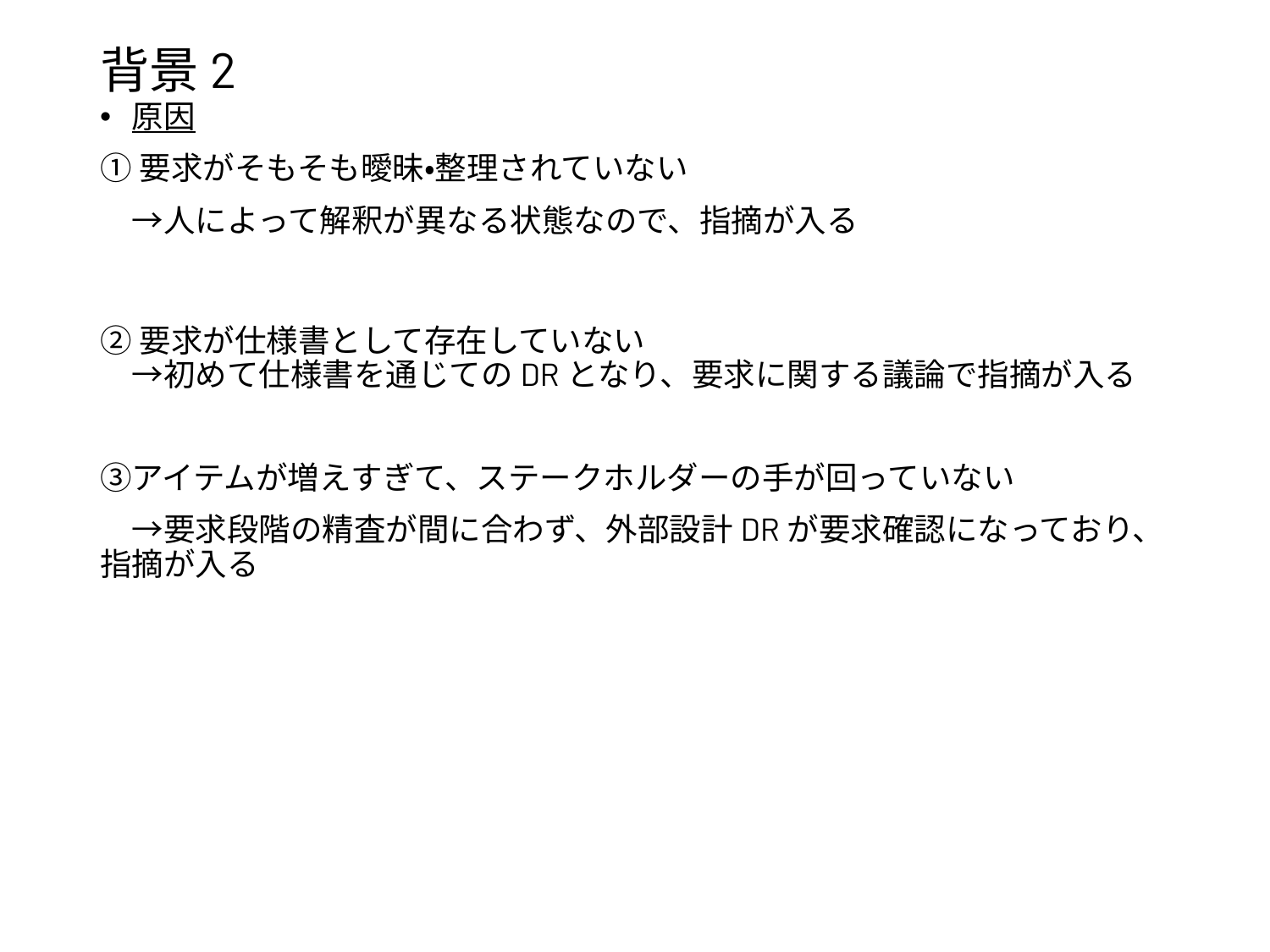

# 背景2
原因
①要求がそもそも曖昧・整理されていない
　→人によって解釈が異なる状態なので、指摘が入る
②要求が仕様書として存在していない
　→初めて仕様書を通じてのDRとなり、要求に関する議論で指摘が入る
③アイテムが増えすぎて、ステークホルダーの手が回っていない
　→要求段階の精査が間に合わず、外部設計DRが要求確認になっており、指摘が入る